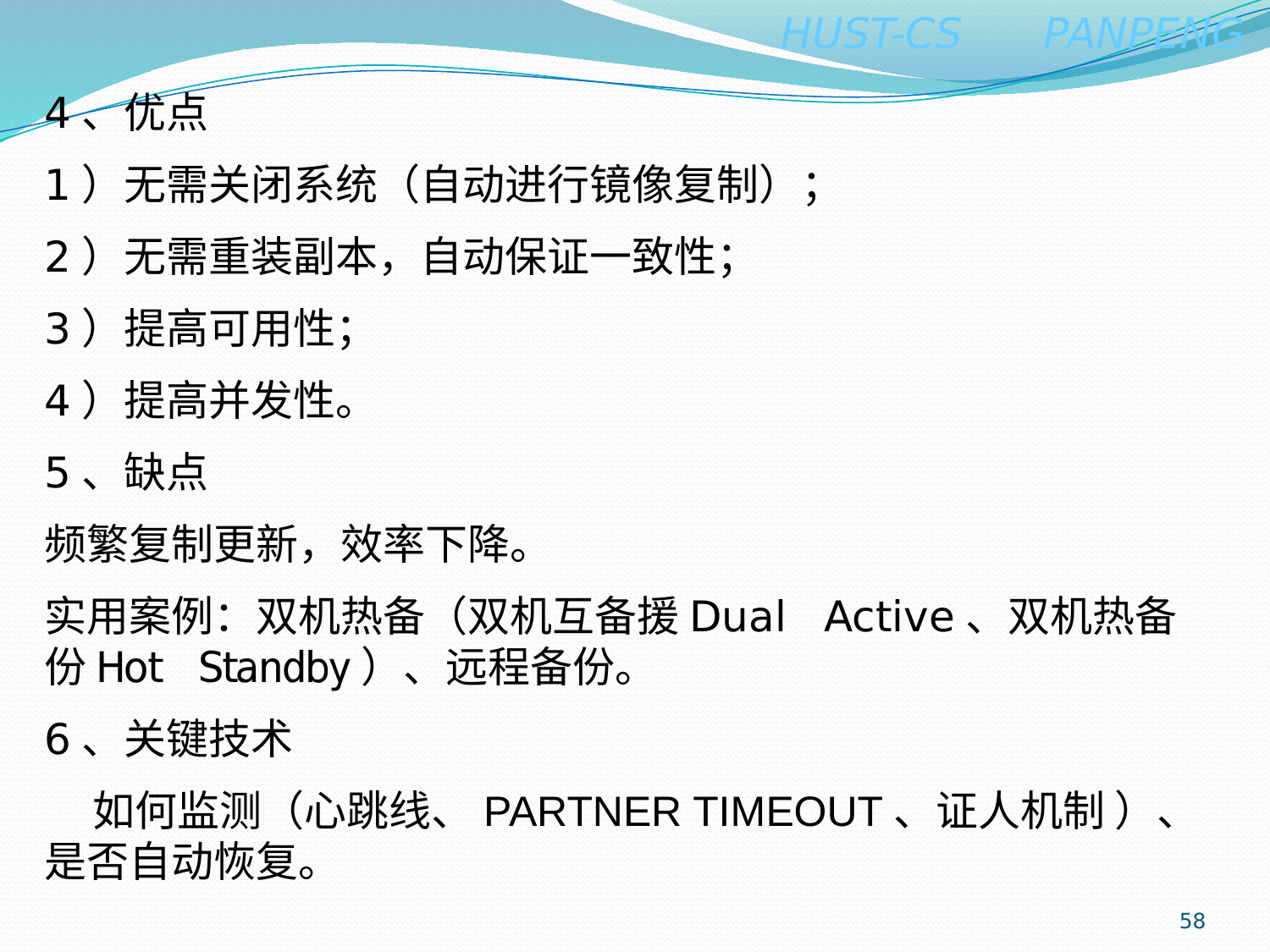

4、优点
1）无需关闭系统（自动进行镜像复制）；
2）无需重装副本，自动保证一致性；
3）提高可用性；
4）提高并发性。
5、缺点
频繁复制更新，效率下降。
实用案例：双机热备（双机互备援Dual   Active、双机热备份Hot   Standby）、远程备份。
6、关键技术
    如何监测（心跳线、PARTNER TIMEOUT、证人机制 ）、是否自动恢复。
58